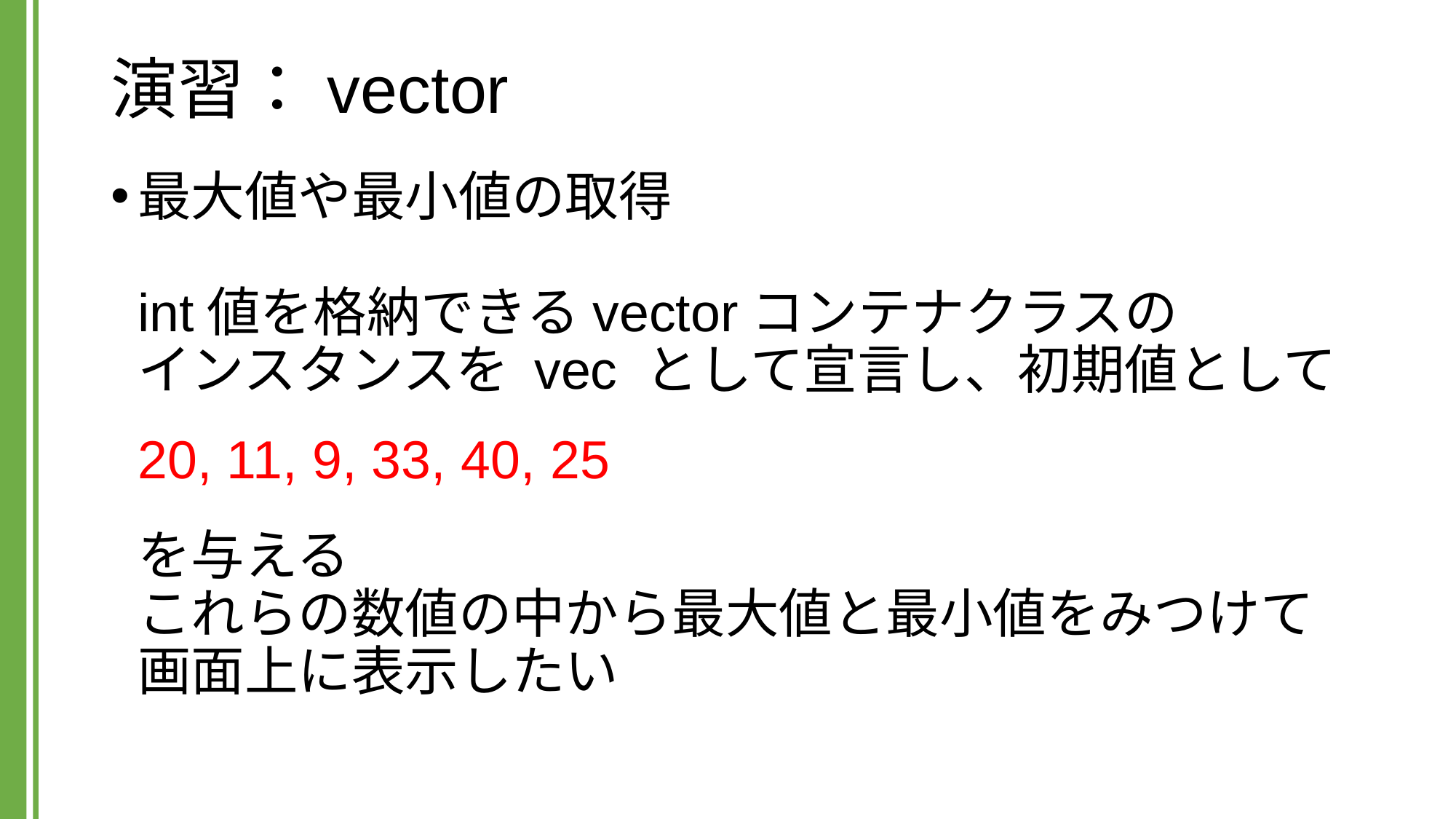

# 演習：vector
最大値や最小値の取得
int値を格納できるvectorコンテナクラスの
インスタンスを vec として宣言し、初期値として
20, 11, 9, 33, 40, 25
を与える
これらの数値の中から最大値と最小値をみつけて画面上に表示したい